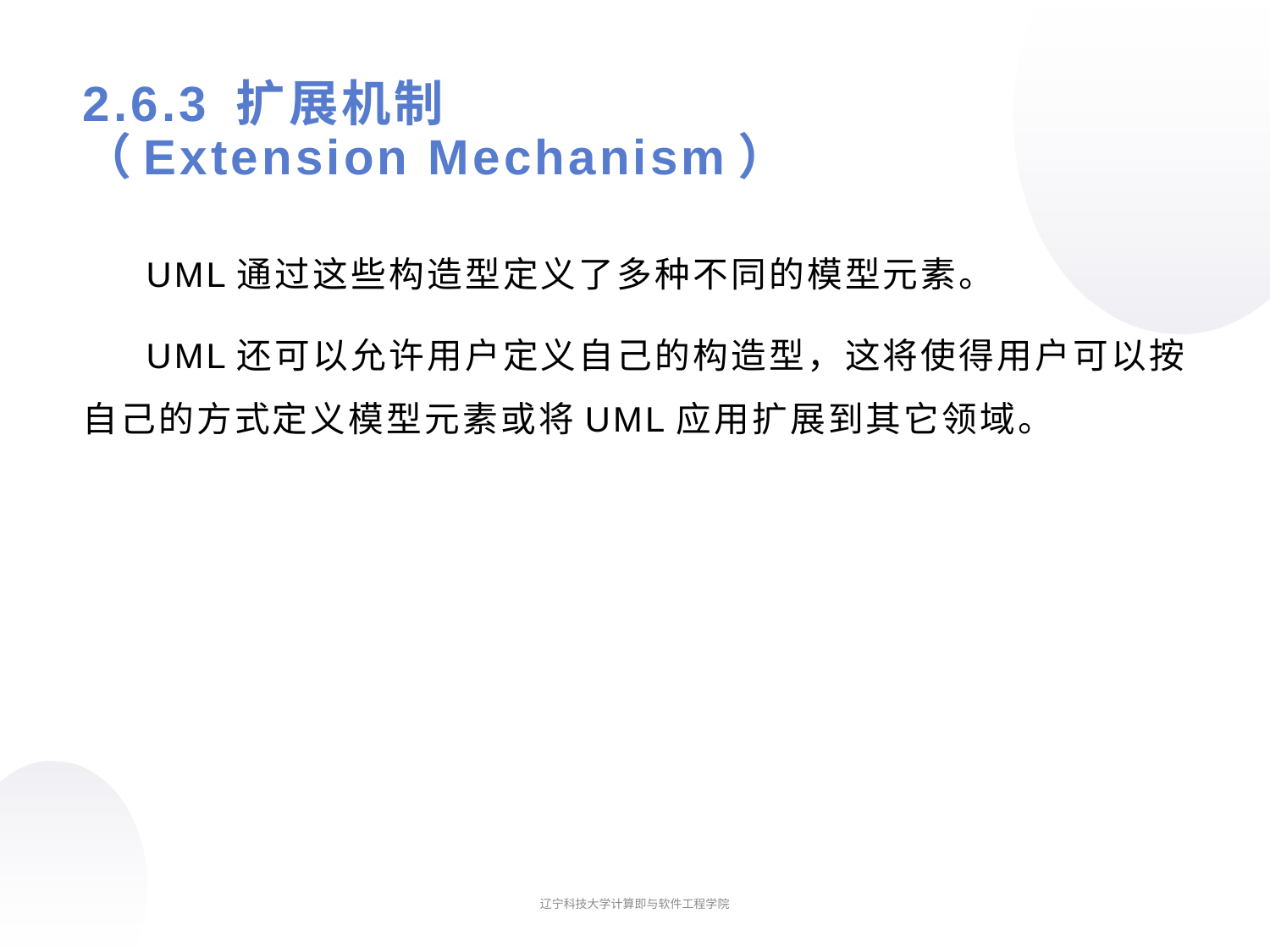

# 2.6.3 扩展机制 （Extension Mechanism）
UML通过这些构造型定义了多种不同的模型元素。
UML还可以允许用户定义自己的构造型，这将使得用户可以按自己的方式定义模型元素或将UML应用扩展到其它领域。

辽宁科技大学计算即与软件工程学院
104